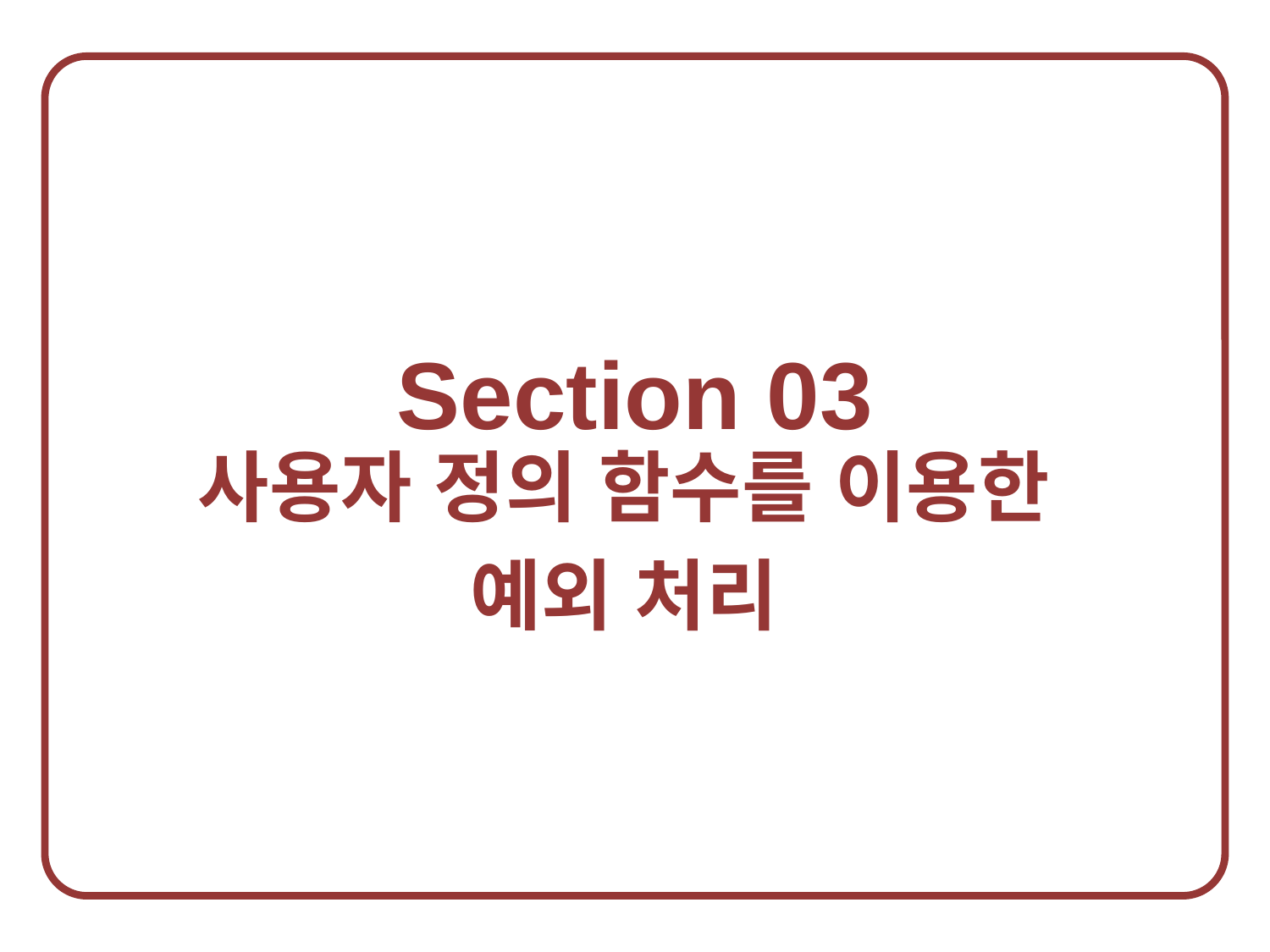

Section 03
사용자 정의 함수를 이용한
예외 처리